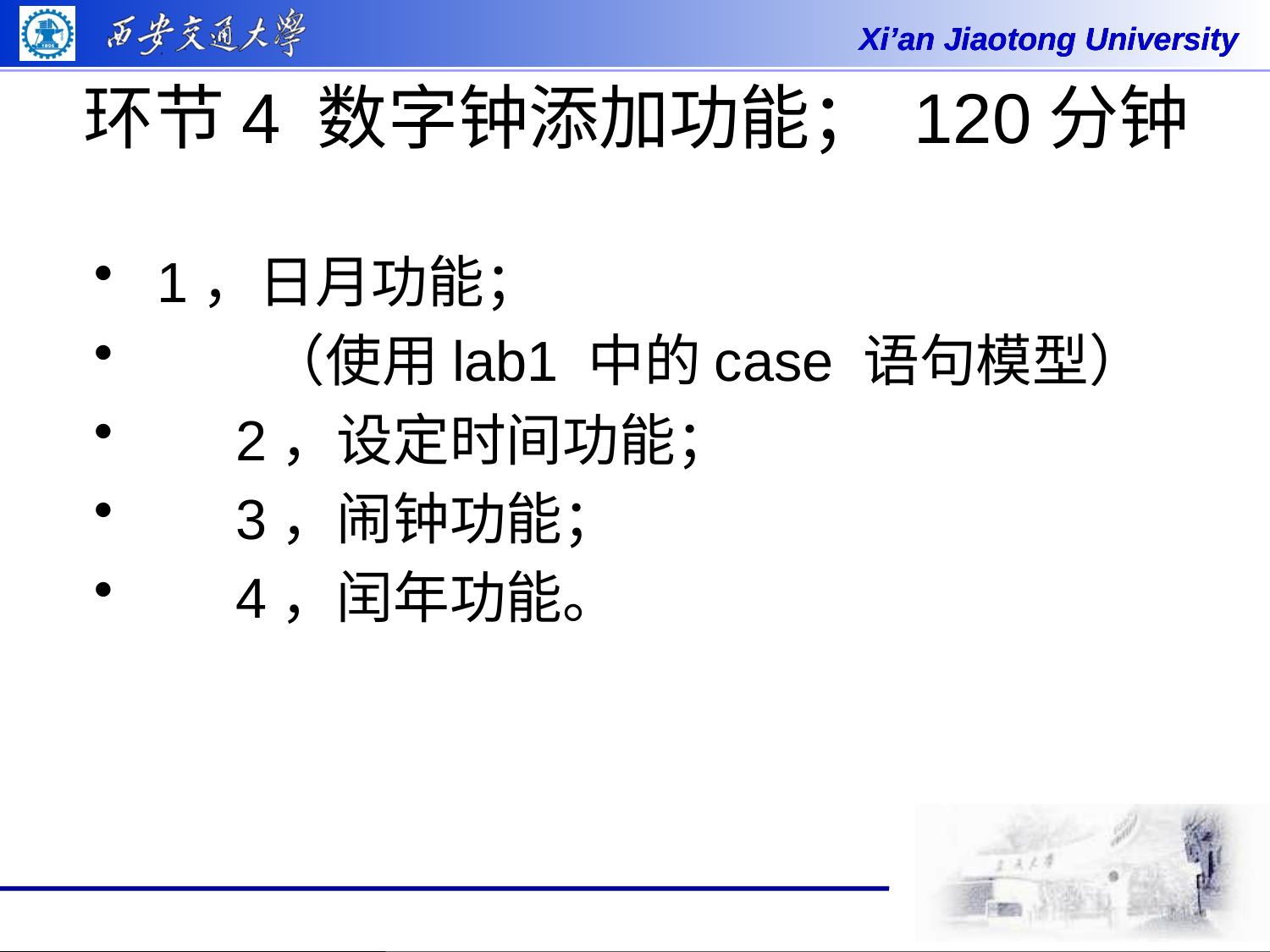

# 环节4 数字钟添加功能； 120分钟

 1，日月功能；
         （使用lab1 中的case 语句模型）
      2，设定时间功能；
      3，闹钟功能；
      4，闰年功能。